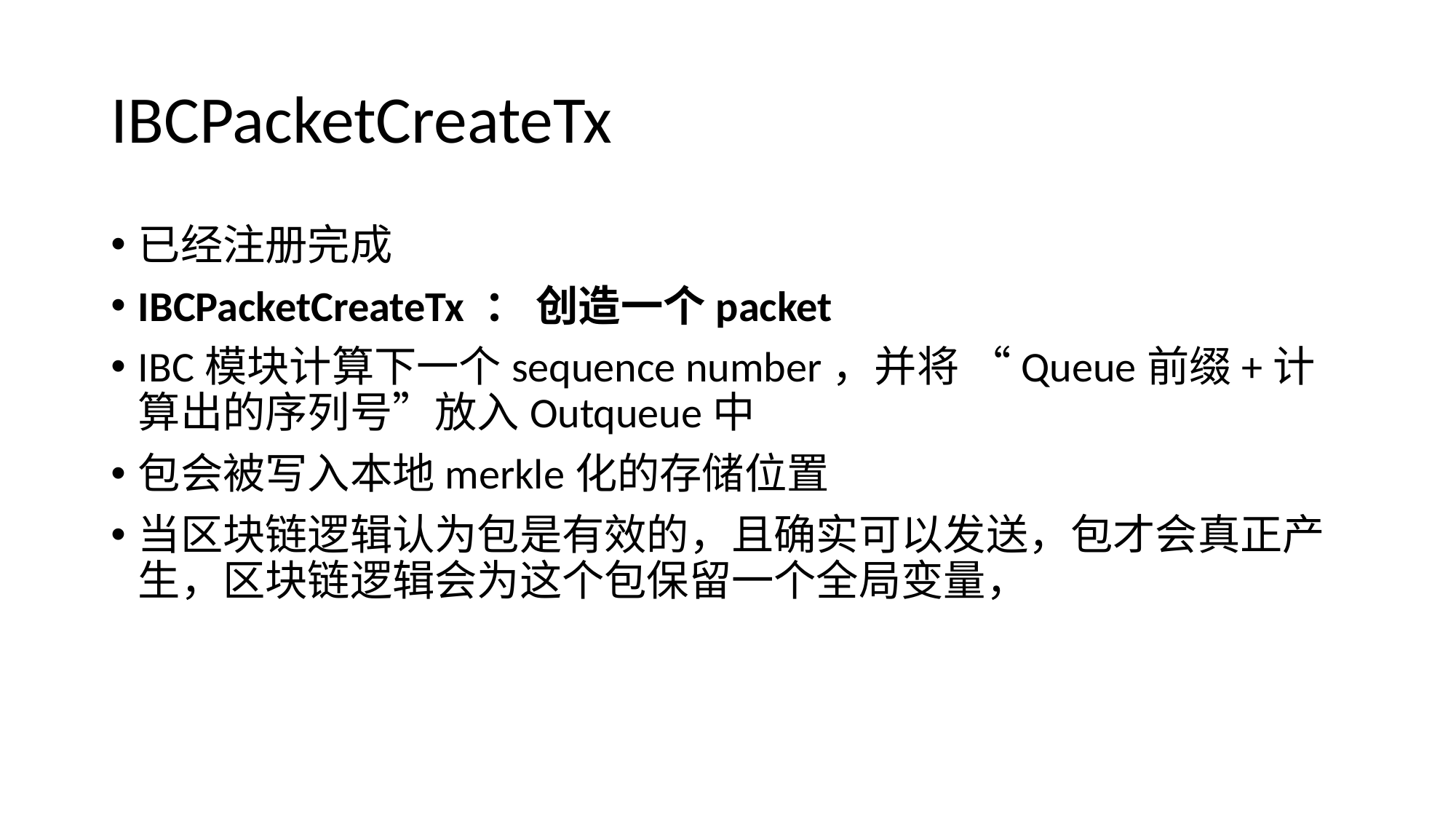

# IBCPacketCreateTx
已经注册完成
IBCPacketCreateTx ： 创造一个packet
IBC模块计算下一个sequence number，并将 “Queue前缀+计算出的序列号”放入Outqueue中
包会被写入本地merkle化的存储位置
当区块链逻辑认为包是有效的，且确实可以发送，包才会真正产生，区块链逻辑会为这个包保留一个全局变量，